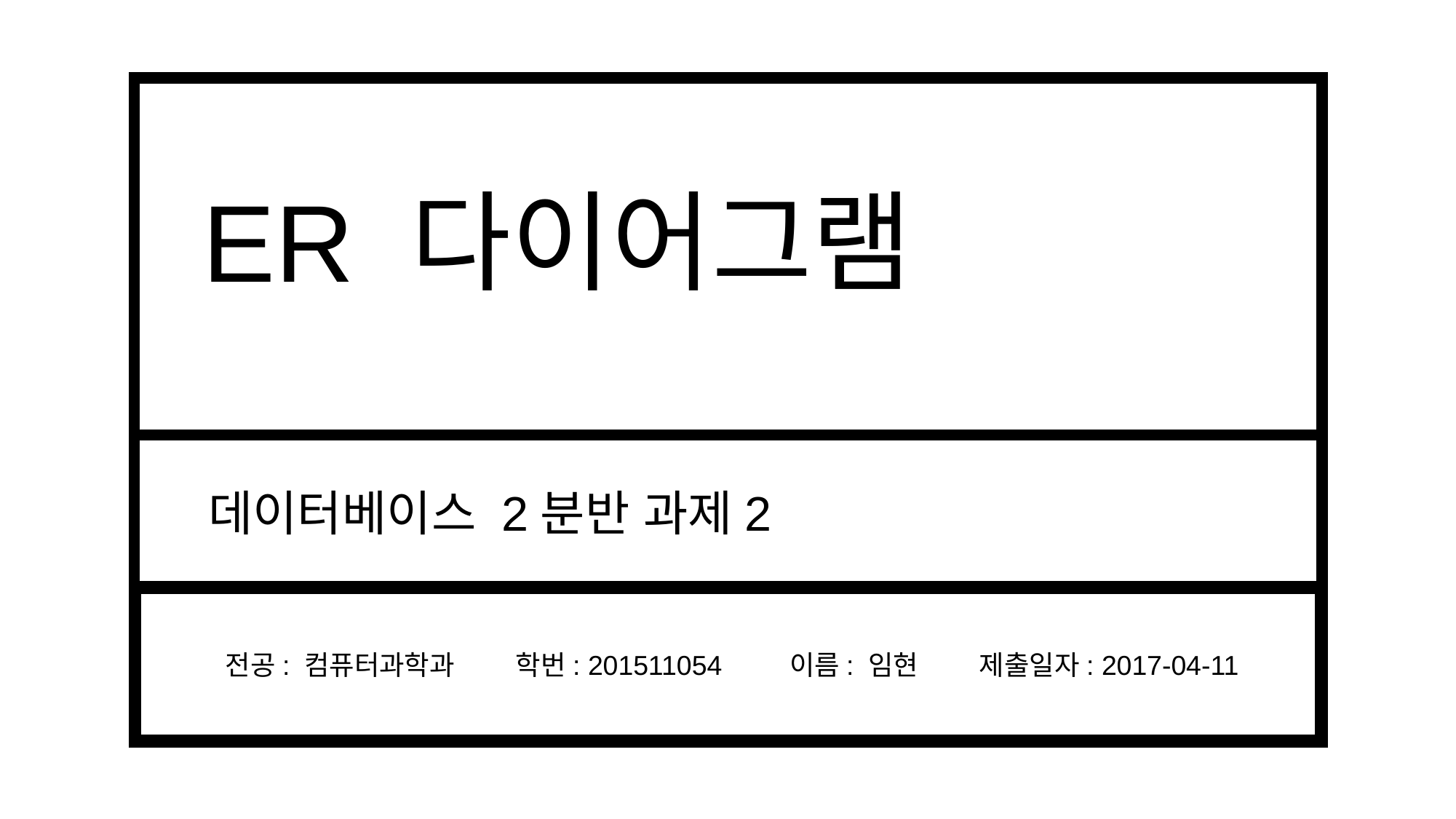

ER 다이어그램
데이터베이스 2분반 과제2

전공: 컴퓨터과학과        학번: 201511054        이름: 임현        제출일자: 2017-04-11